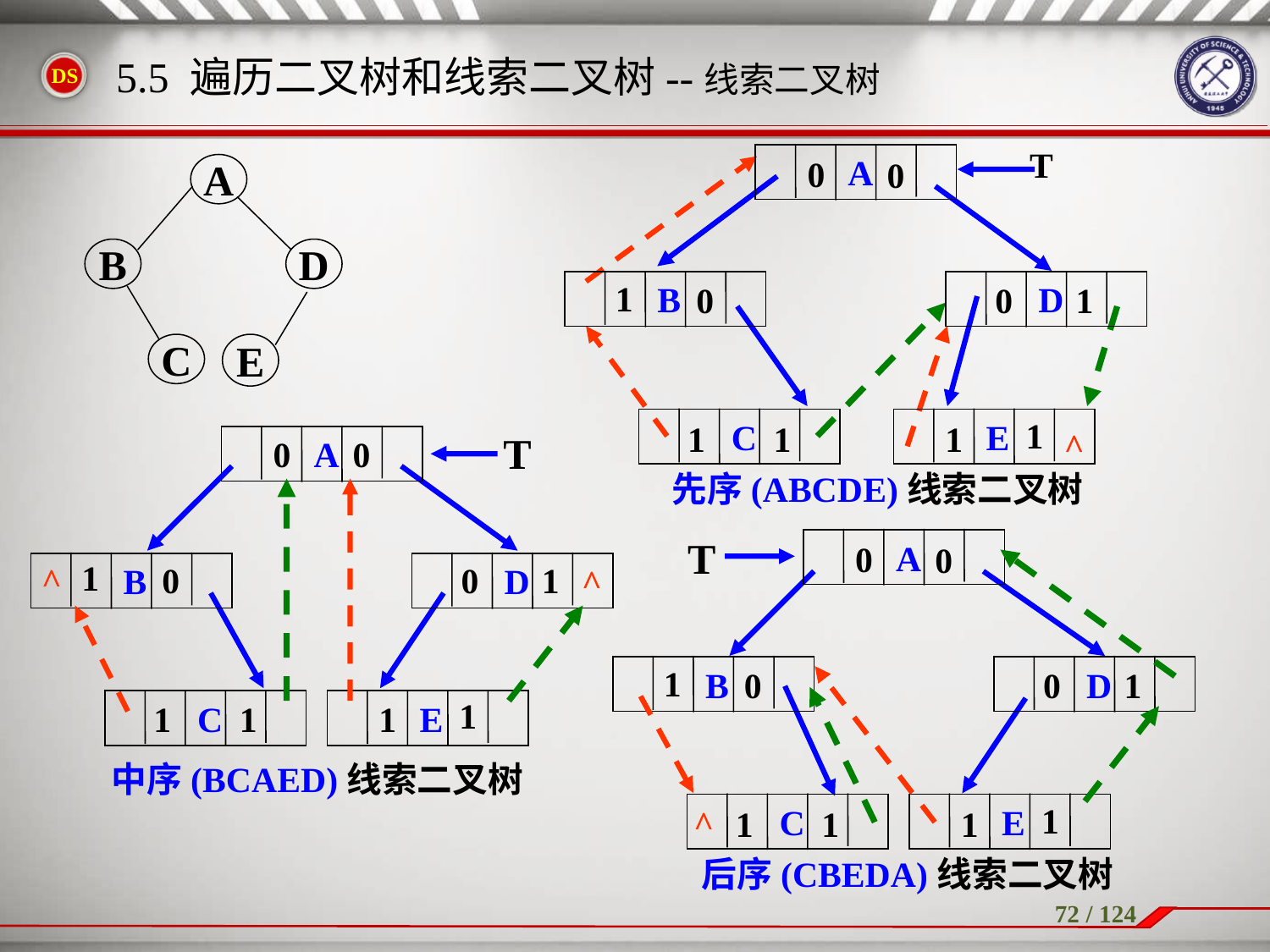

5.5 遍历二叉树和线索二叉树--线索二叉树
T
         A

0
0
A

B
D

C
E

1
         B

         D

0
1
0

1
         C

         E

1
1
1
^
T
         A

0
0

1
0
1
0
^
         B

         D

^

1
         C

         E

1
1
1
先序(ABCDE)线索二叉树
T
         A

0
0

1
         B

         D

0
1
0

1
         C

         E

^
1
1
1
中序(BCAED)线索二叉树
后序(CBEDA)线索二叉树